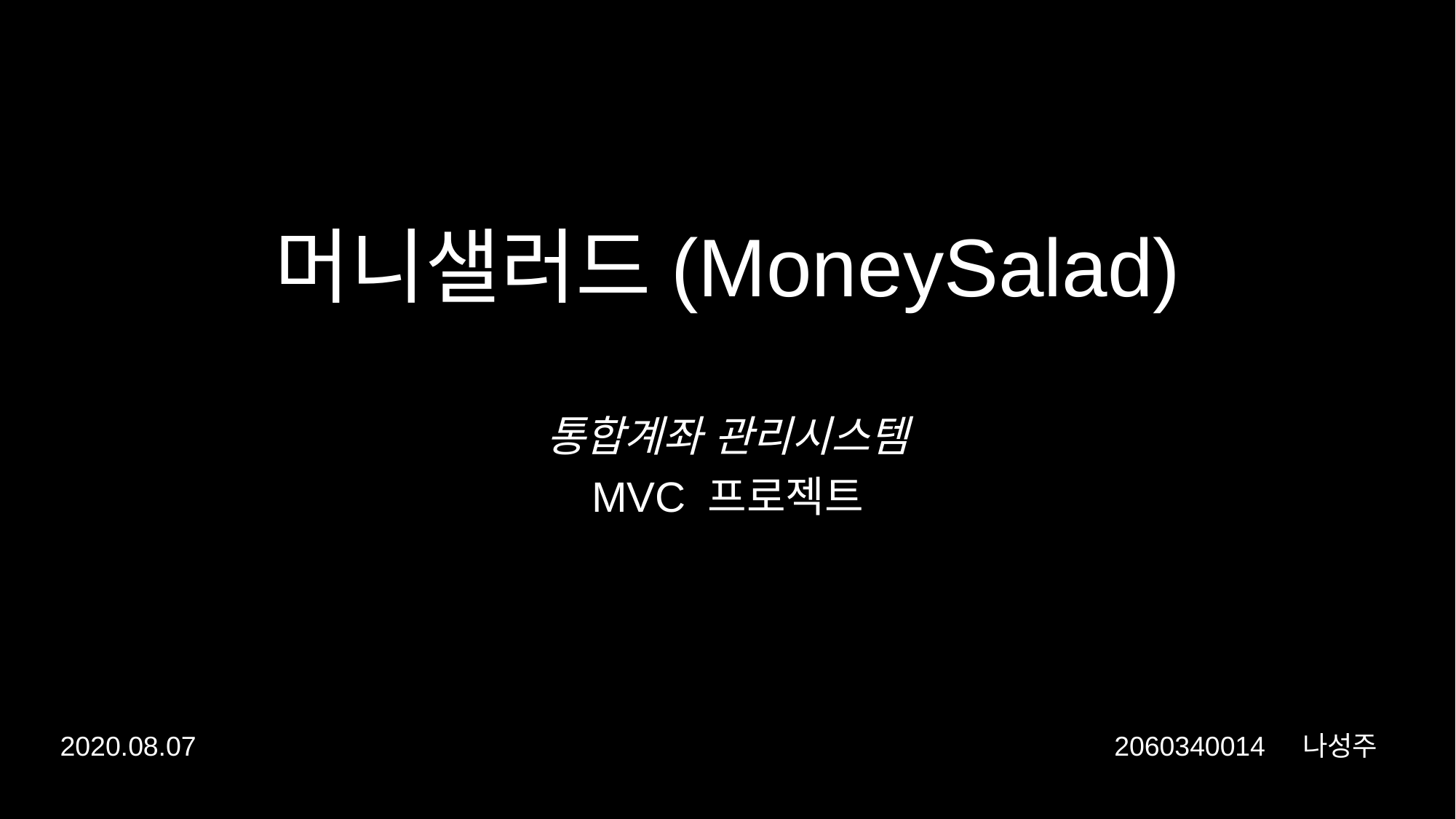

머니샐러드(MoneySalad)
통합계좌 관리시스템
MVC 프로젝트
2020.08.07
2060340014    나성주